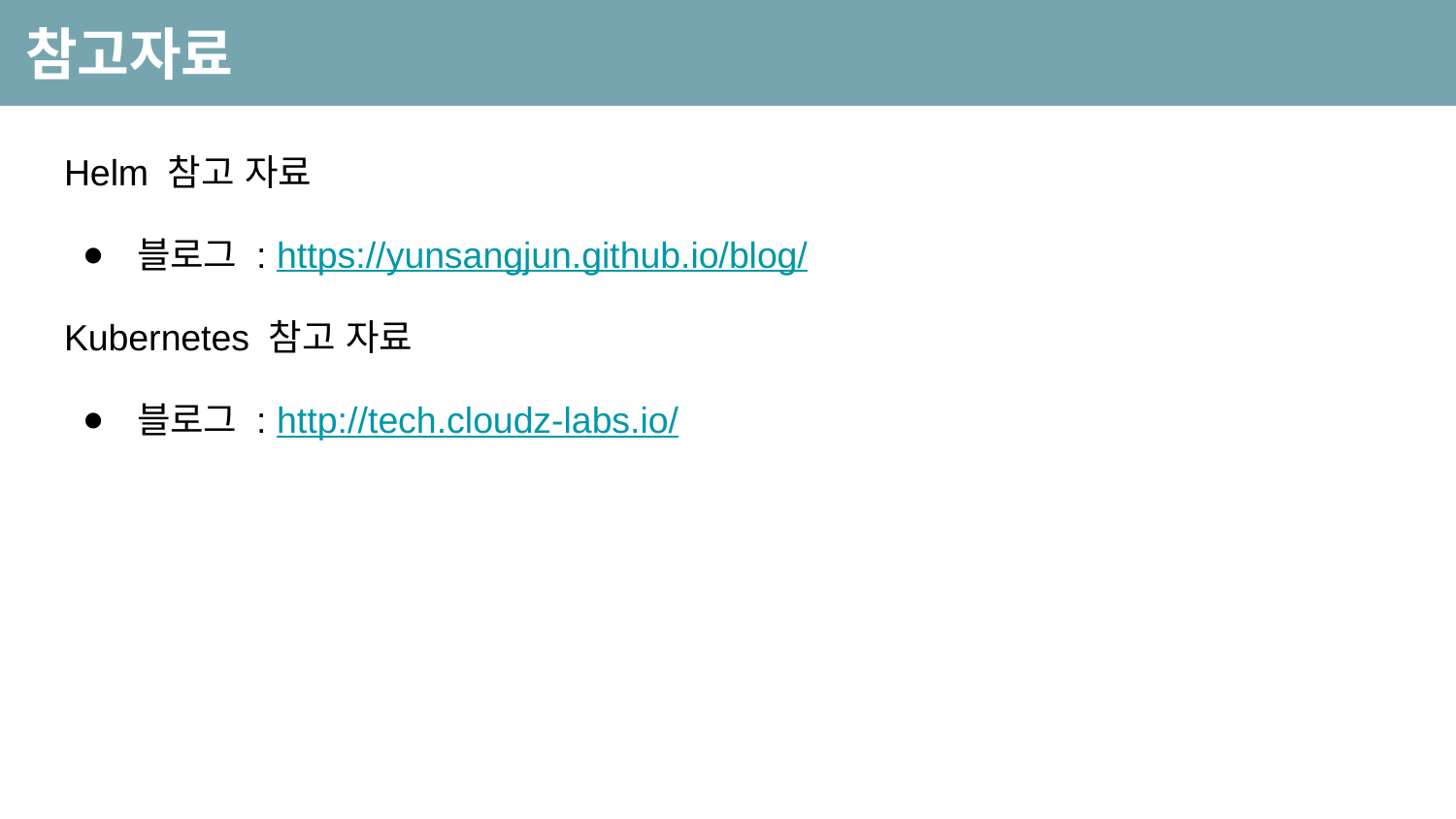

참고자료
Helm 참고 자료
블로그 : https://yunsangjun.github.io/blog/
Kubernetes 참고 자료
블로그 : http://tech.cloudz-labs.io/